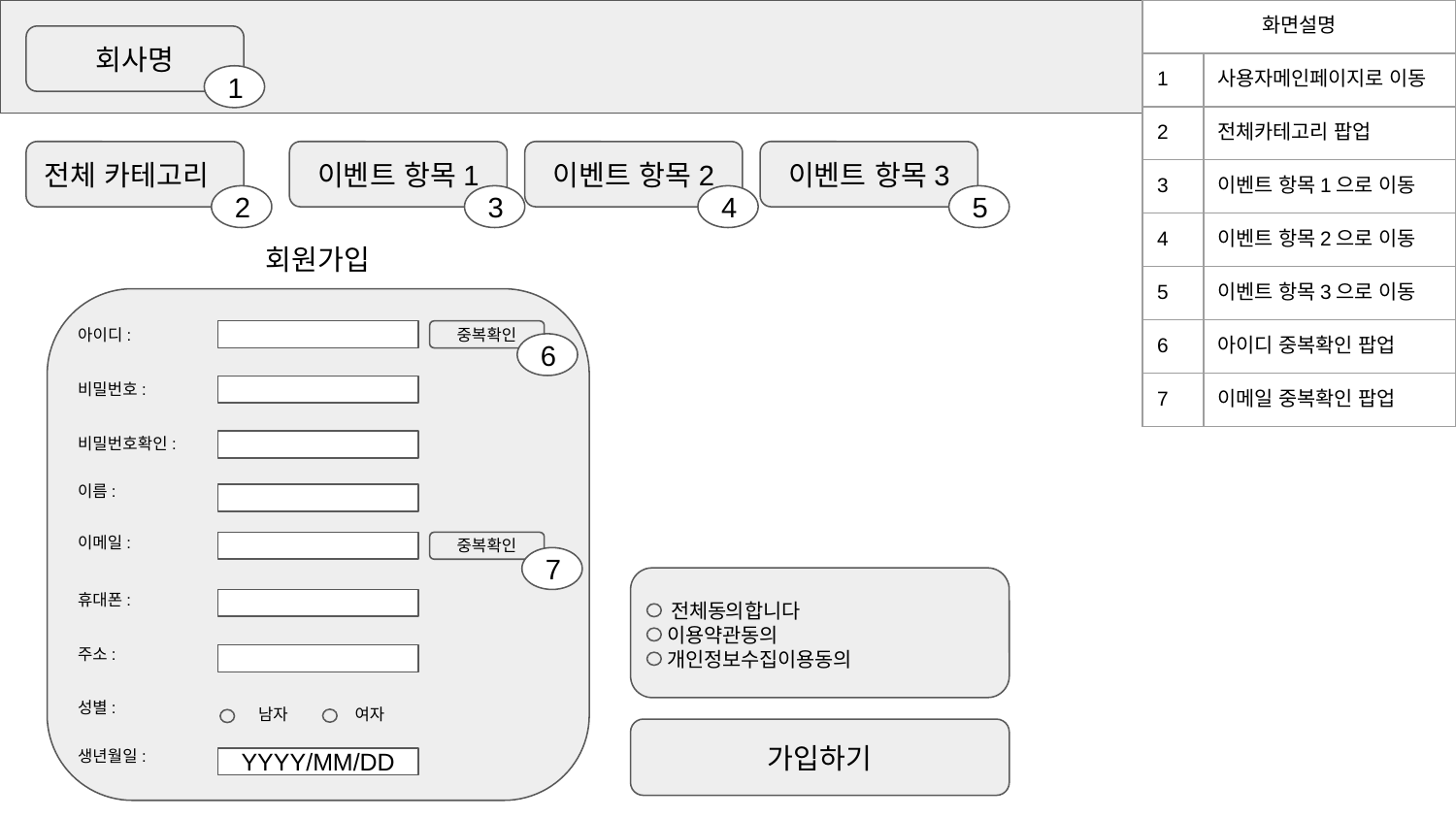

| 화면설명 |  |
| --- | --- |
| 1 | 사용자메인페이지로 이동 |
| 2 | 전체카테고리 팝업 |
| 3 | 이벤트 항목1으로 이동 |
| 4 | 이벤트 항목2으로 이동 |
| 5 | 이벤트 항목3으로 이동 |
| 6 | 아이디 중복확인 팝업 |
| 7 | 이메일 중복확인 팝업 |
회사명
1
전체 카테고리
이벤트 항목1
이벤트 항목2
이벤트 항목3
4
2
3
5
회원가입

아이디:
중복확인

6
비밀번호:

비밀번호확인:

이름:

이메일:
중복확인

7
  전체동의합니다
  이용약관동의
  개인정보수집이용동의
휴대폰:

주소:

성별:
남자
여자

가입하기
생년월일:
YYYY/MM/DD